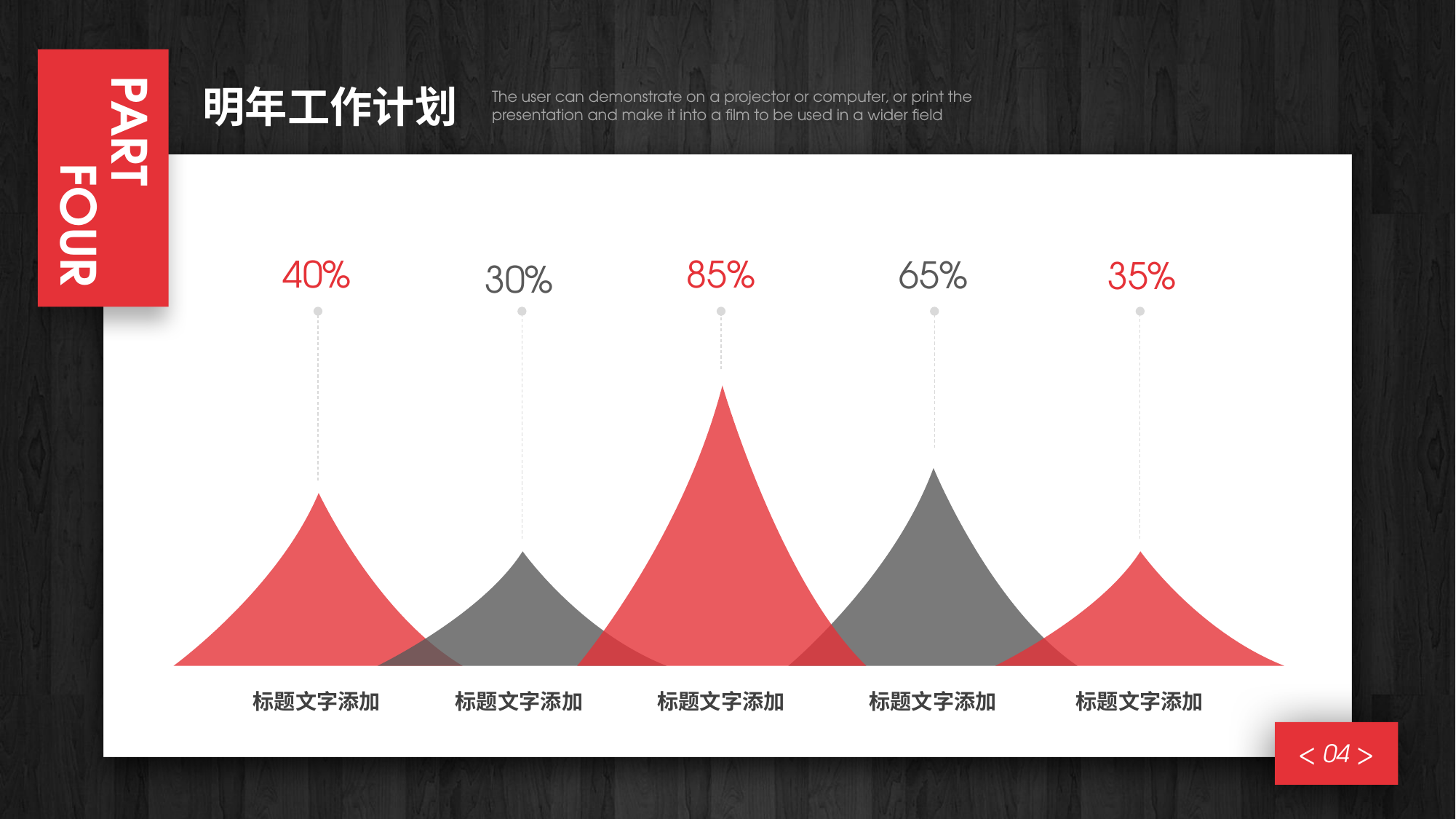

明年工作计划
The user can demonstrate on a projector or computer, or print the presentation and make it into a film to be used in a wider field
85%
40%
65%
35%
30%

标题文字添加
标题文字添加
标题文字添加
标题文字添加
标题文字添加